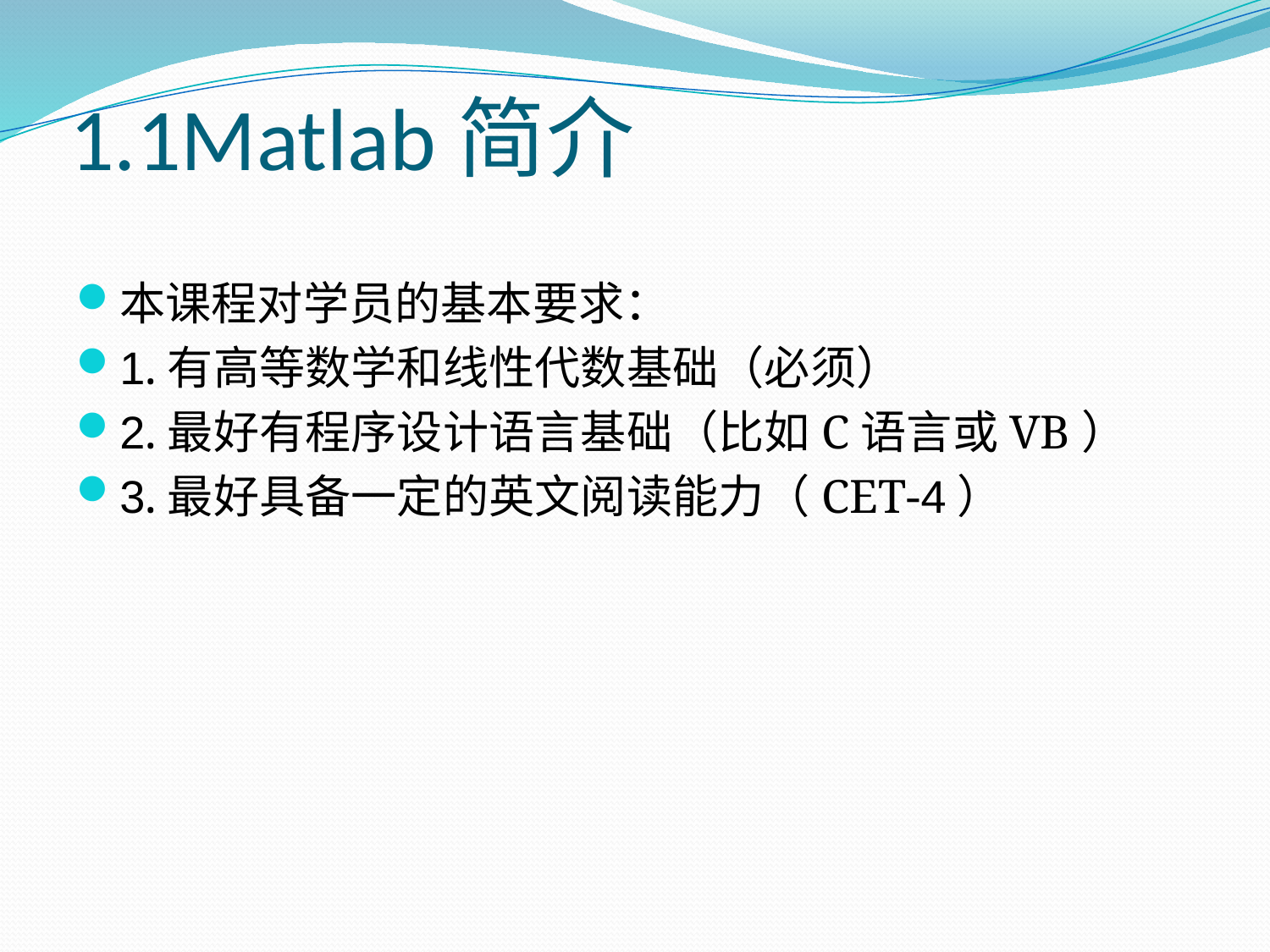

# 1.1Matlab简介
本课程对学员的基本要求：
1.有高等数学和线性代数基础（必须）
2.最好有程序设计语言基础（比如C语言或VB）
3.最好具备一定的英文阅读能力（CET-4）